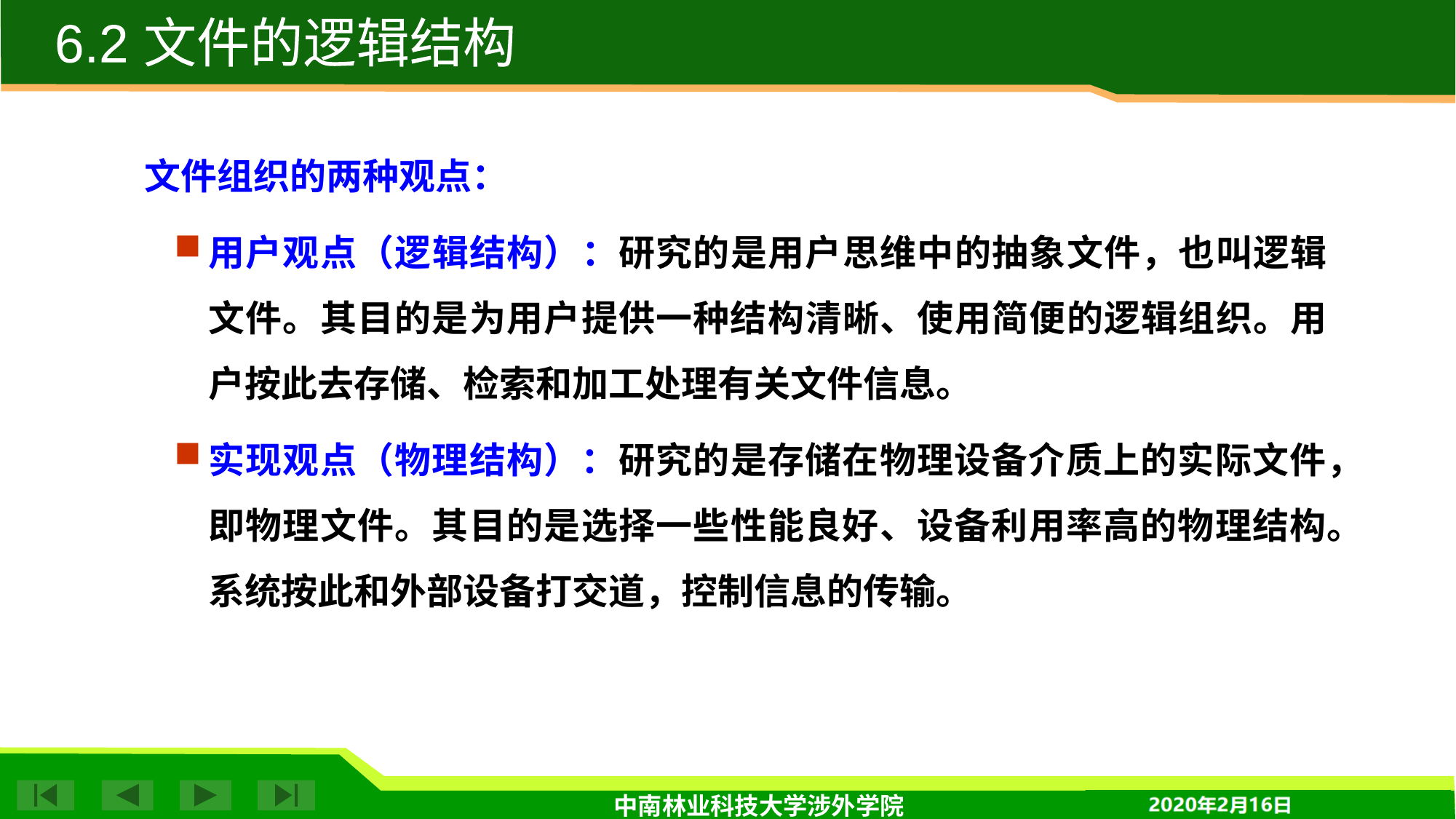

6.2 文件的逻辑结构
  文件组织的两种观点：
用户观点（逻辑结构）：研究的是用户思维中的抽象文件，也叫逻辑文件。其目的是为用户提供一种结构清晰、使用简便的逻辑组织。用户按此去存储、检索和加工处理有关文件信息。
实现观点（物理结构）：研究的是存储在物理设备介质上的实际文件，即物理文件。其目的是选择一些性能良好、设备利用率高的物理结构。系统按此和外部设备打交道，控制信息的传输。